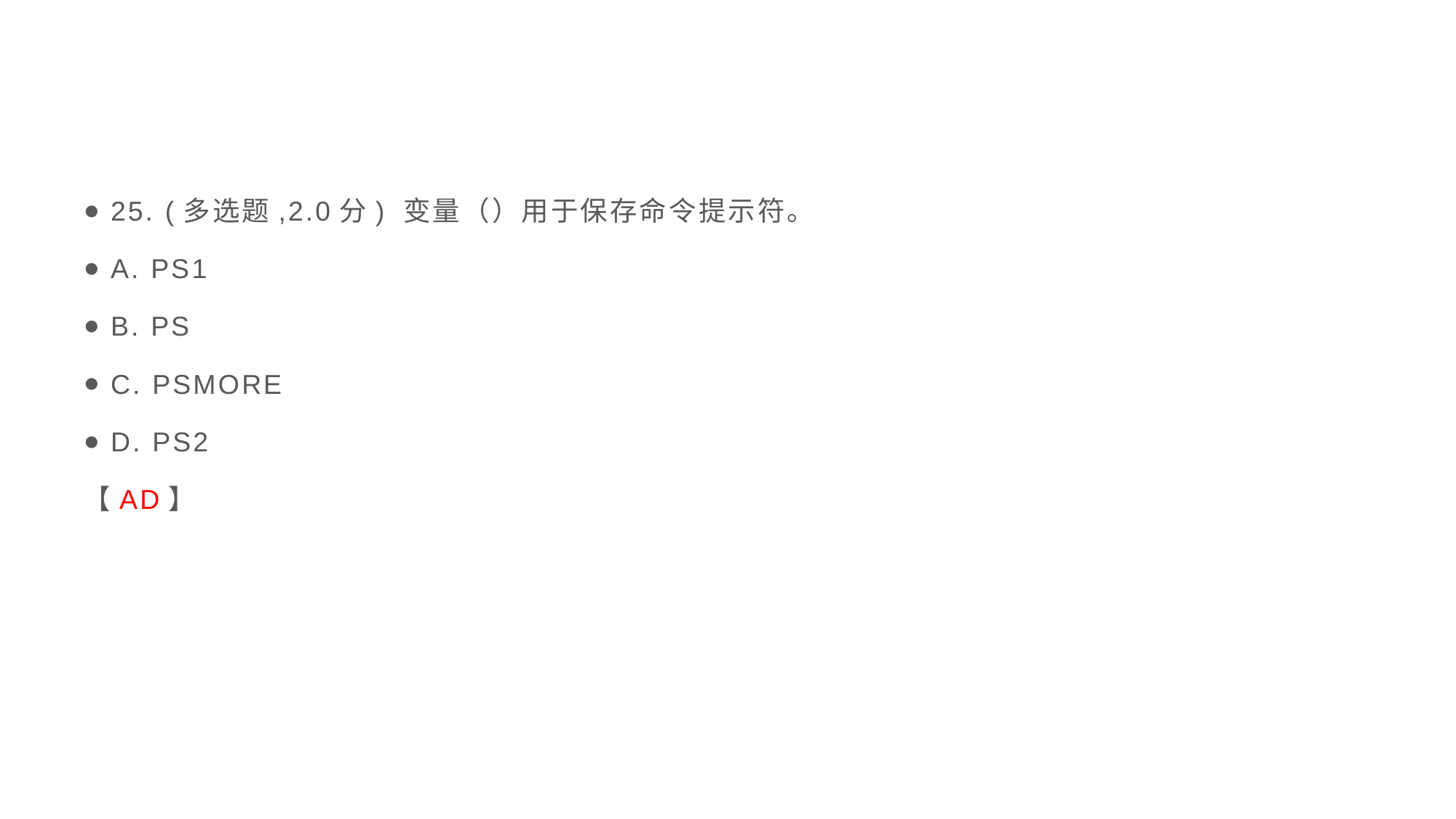

#
25. (多选题,2.0分) 变量（）用于保存命令提示符。
A. PS1
B. PS
C. PSMORE
D. PS2
【AD】